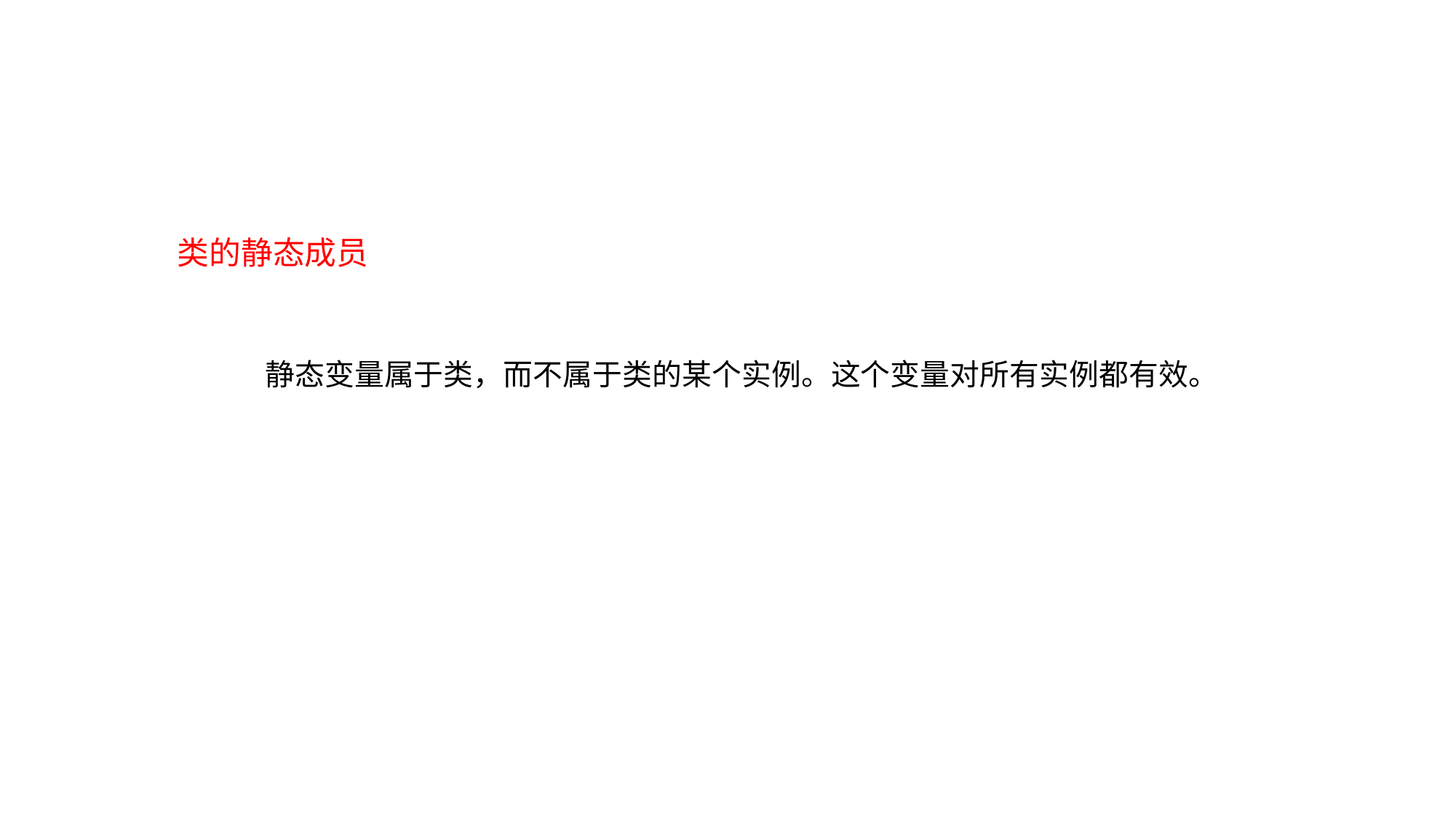

类的静态成员
静态变量属于类，而不属于类的某个实例。这个变量对所有实例都有效。